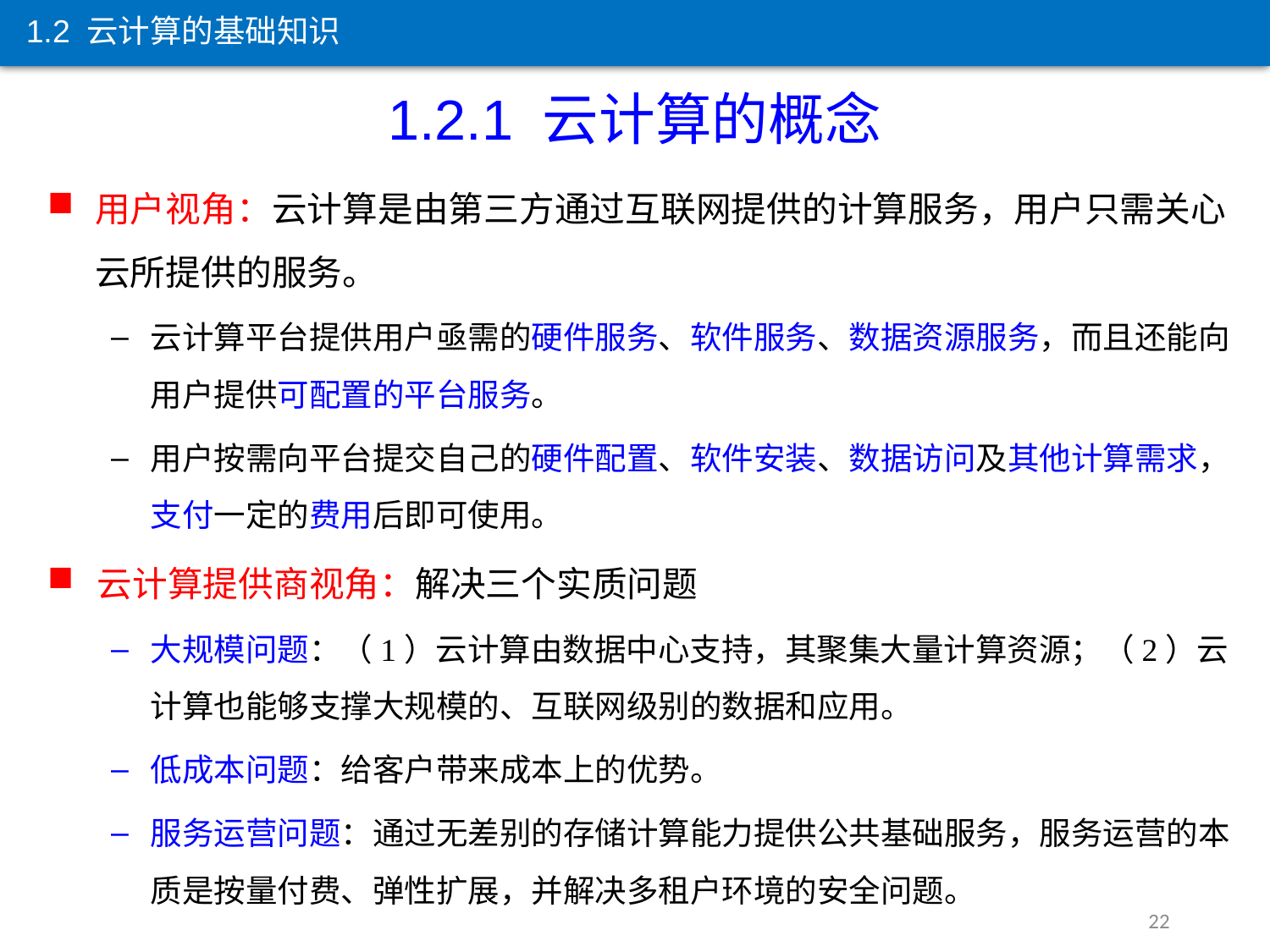

1.2 云计算的基础知识
1.2.1 云计算的概念
用户视角：云计算是由第三方通过互联网提供的计算服务，用户只需关心云所提供的服务。
云计算平台提供用户亟需的硬件服务、软件服务、数据资源服务，而且还能向用户提供可配置的平台服务。
用户按需向平台提交自己的硬件配置、软件安装、数据访问及其他计算需求，支付一定的费用后即可使用。
云计算提供商视角：解决三个实质问题
大规模问题：（1）云计算由数据中心支持，其聚集大量计算资源；（2）云计算也能够支撑大规模的、互联网级别的数据和应用。
低成本问题：给客户带来成本上的优势。
服务运营问题：通过无差别的存储计算能力提供公共基础服务，服务运营的本质是按量付费、弹性扩展，并解决多租户环境的安全问题。
22